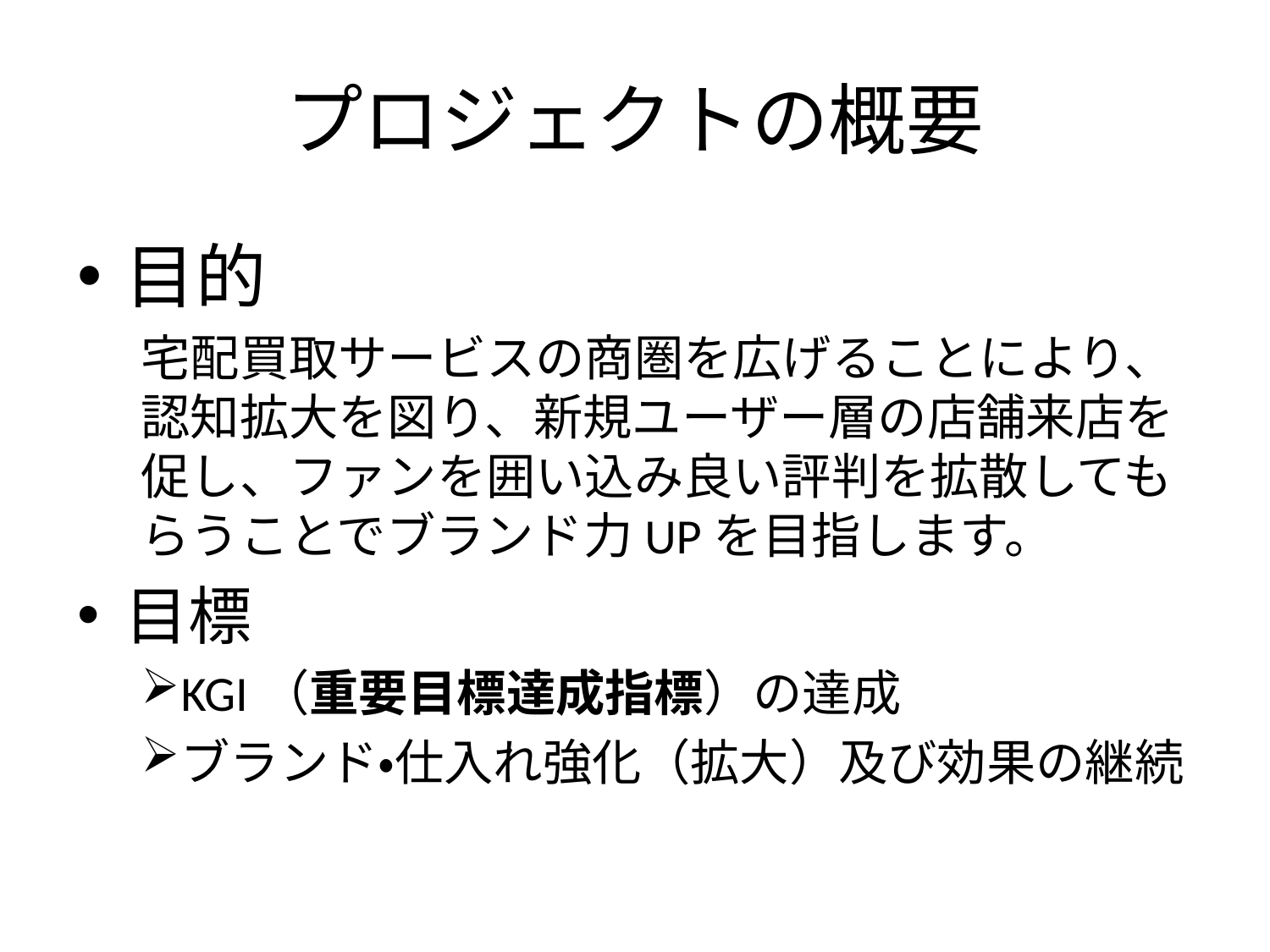

# プロジェクトの概要
目的
宅配買取サービスの商圏を広げることにより、認知拡大を図り、新規ユーザー層の店舗来店を促し、ファンを囲い込み良い評判を拡散してもらうことでブランド力UPを目指します。
目標
KGI（重要目標達成指標）の達成
ブランド・仕入れ強化（拡大）及び効果の継続